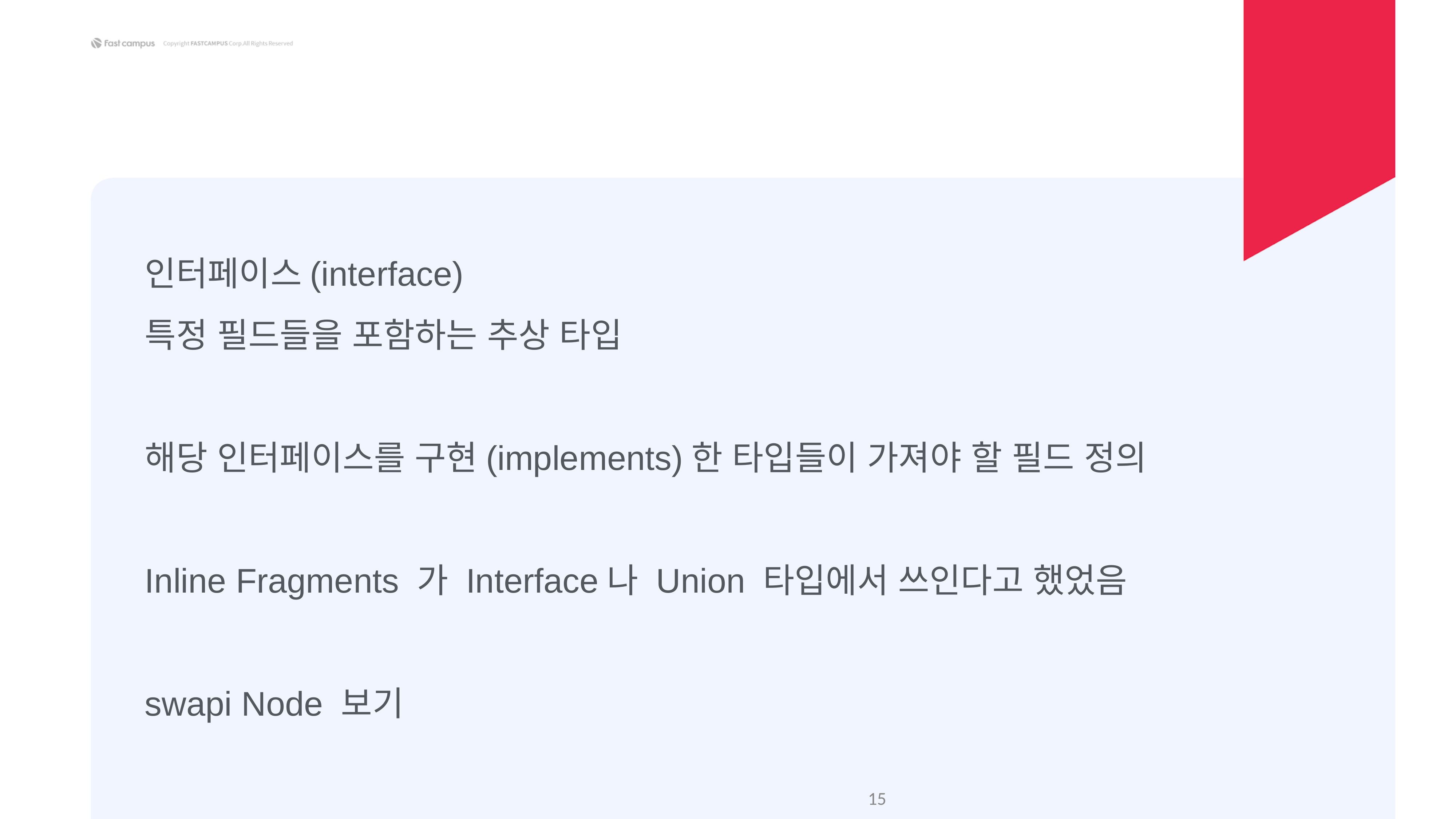

인터페이스(interface)
특정 필드들을 포함하는 추상 타입

해당 인터페이스를 구현(implements)한 타입들이 가져야 할 필드 정의

Inline Fragments 가 Interface나 Union 타입에서 쓰인다고 했었음

swapi Node 보기
15